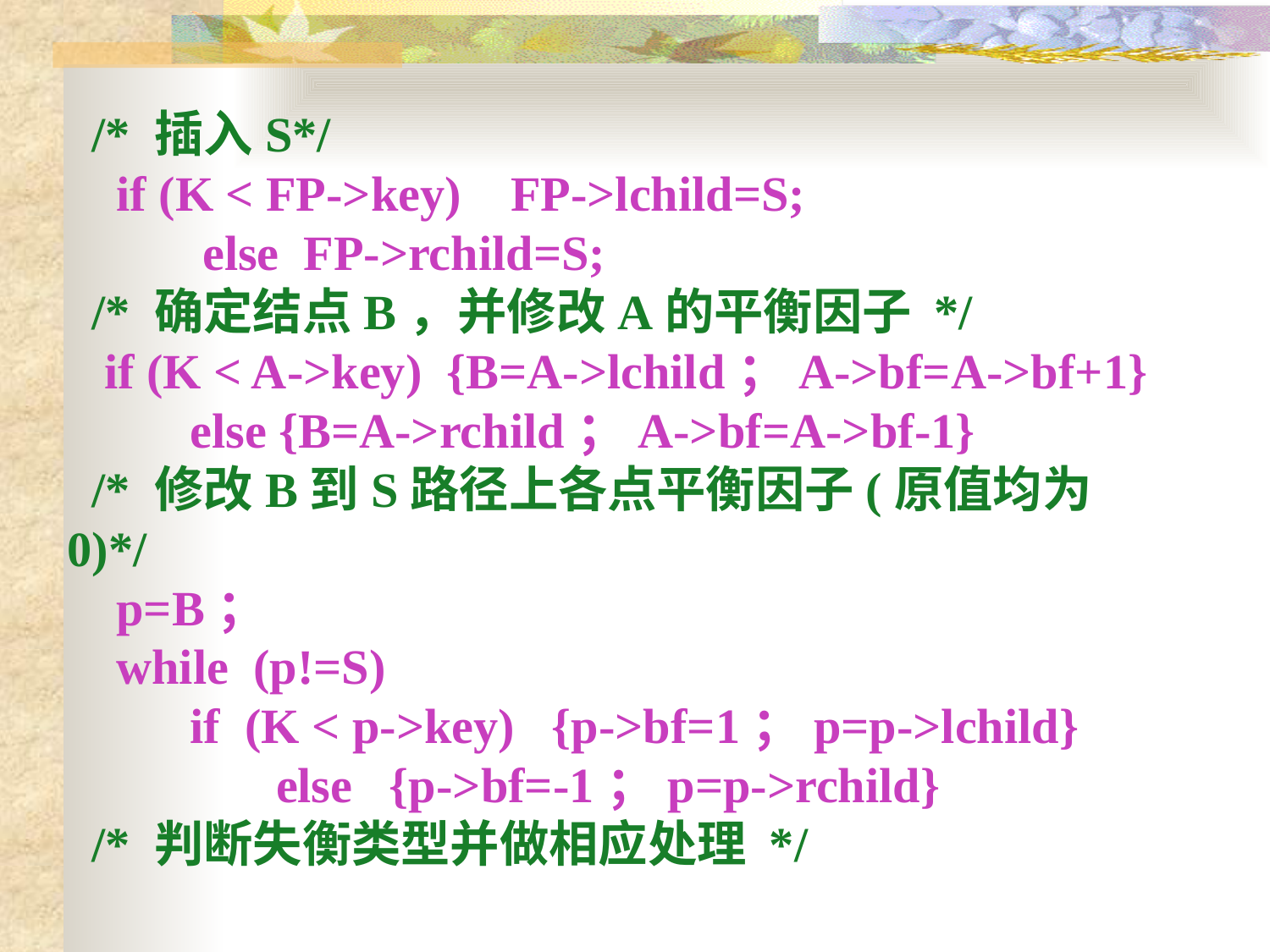

/* 插入S*/
    if (K < FP->key)    FP->lchild=S;
           else  FP->rchild=S;
  /* 确定结点B，并修改A的平衡因子 */
   if (K < A->key)  {B=A->lchild；A->bf=A->bf+1}
          else {B=A->rchild；A->bf=A->bf-1}
  /* 修改B到S路径上各点平衡因子(原值均为0)*/
    p=B；
    while  (p!=S)
          if  (K < p->key)   {p->bf=1；p=p->lchild}
                 else   {p->bf=-1；p=p->rchild}
  /* 判断失衡类型并做相应处理 */